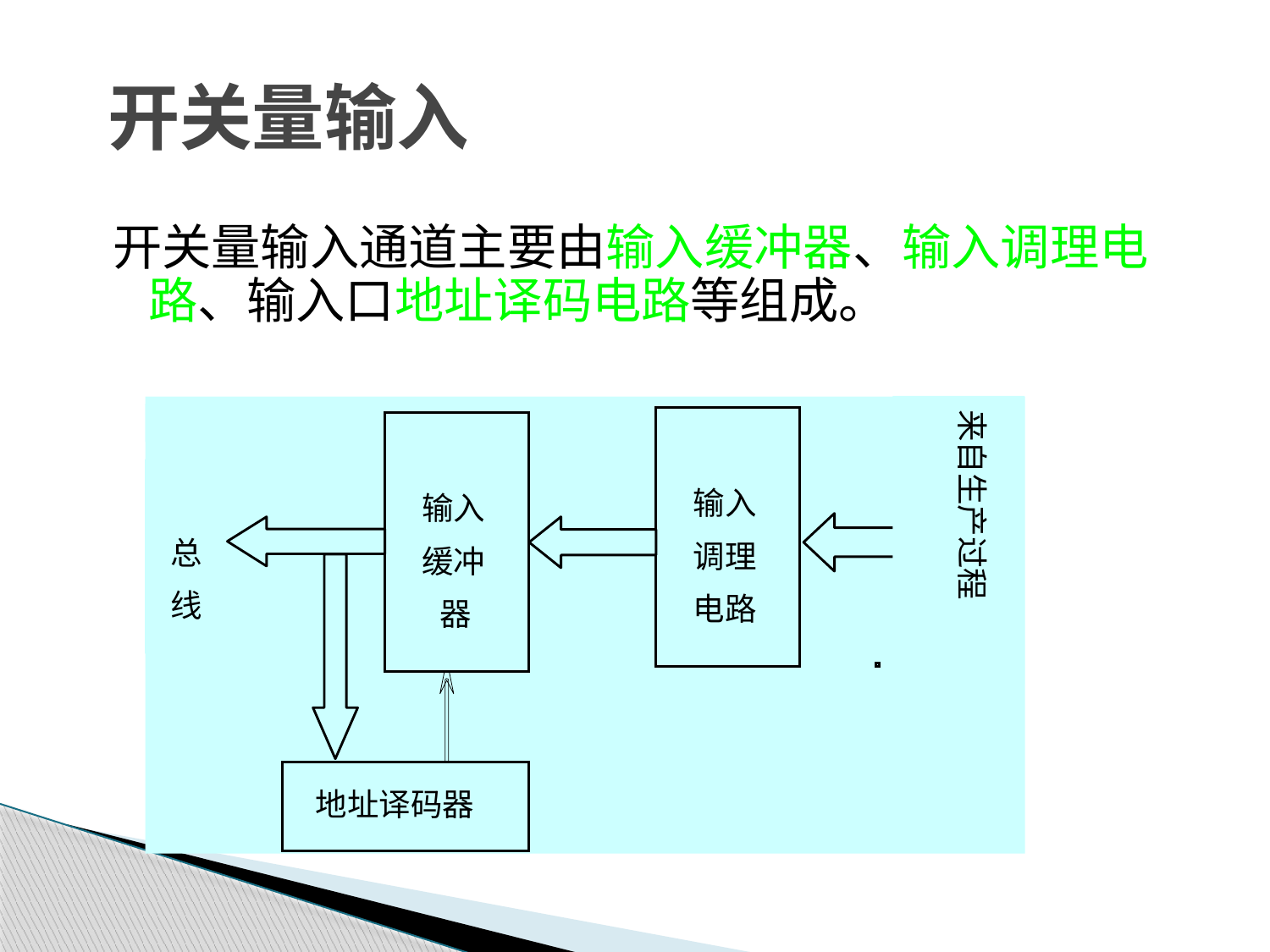

# 开关量输入
开关量输入通道主要由输入缓冲器、输入调理电路、输入口地址译码电路等组成。

输入

输入
来自生产过程

总

调理

缓冲

线

电路

器

地址译码器